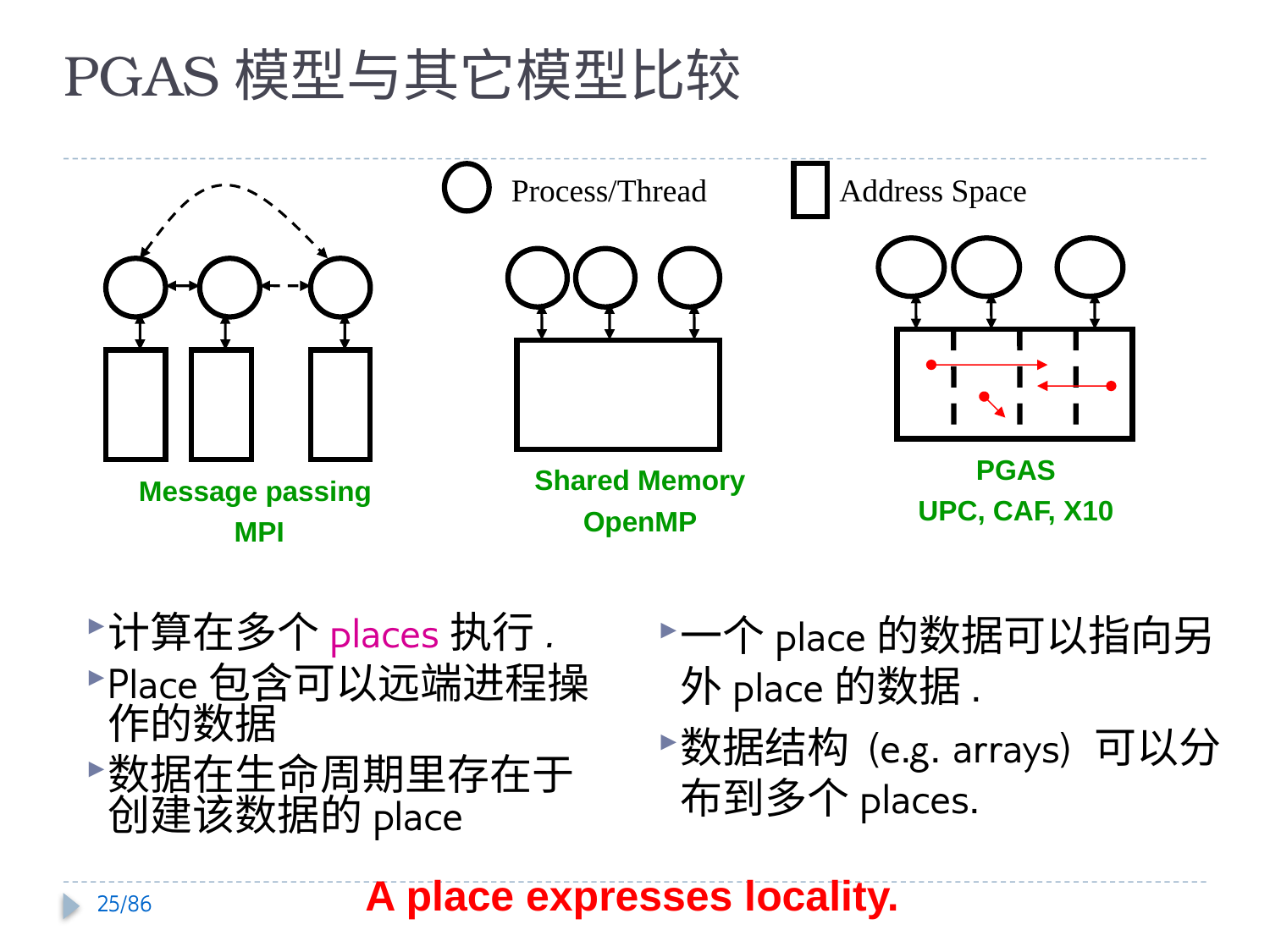

# PGAS模型与其它模型比较

Process/Thread

Address Space

Message passing
MPI

PGAS
UPC, CAF, X10

Shared Memory
OpenMP
一个place的数据可以指向另外place的数据.
数据结构 (e.g. arrays) 可以分布到多个places.

计算在多个places执行.
Place包含可以远端进程操作的数据
数据在生命周期里存在于创建该数据的place
A place expresses locality.
25/86